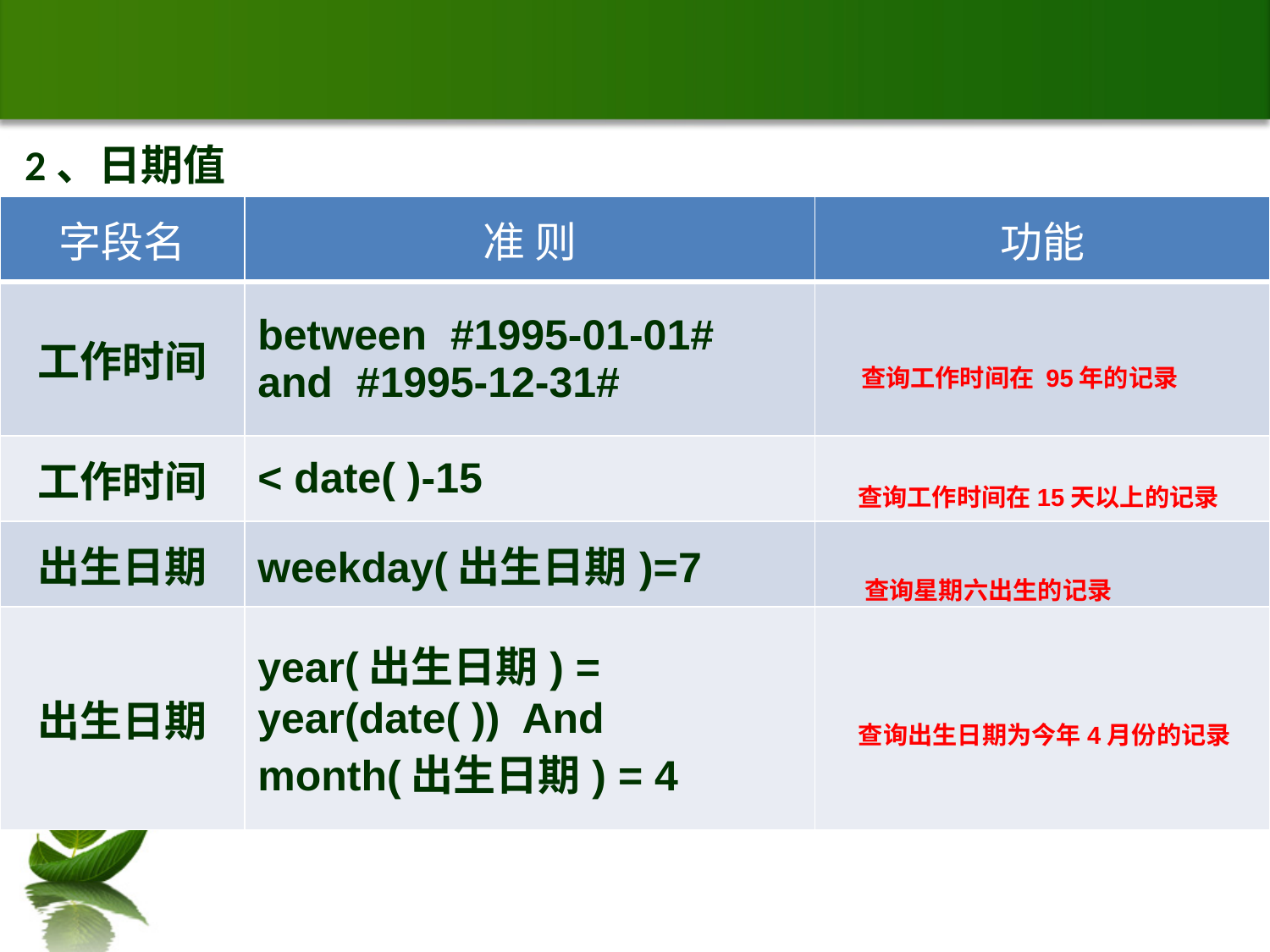

#
2、日期值
| 字段名 | 准 则 | 功能 |
| --- | --- | --- |
| 工作时间 | between #1995-01-01# and #1995-12-31# |  |
| 工作时间 | < date( )-15 |  |
| 出生日期 | weekday(出生日期)=7 |  |
| 出生日期 | year(出生日期) = year(date( )) And month(出生日期) = 4 |  |
查询工作时间在 95年的记录
查询工作时间在15天以上的记录
查询星期六出生的记录
查询出生日期为今年4月份的记录